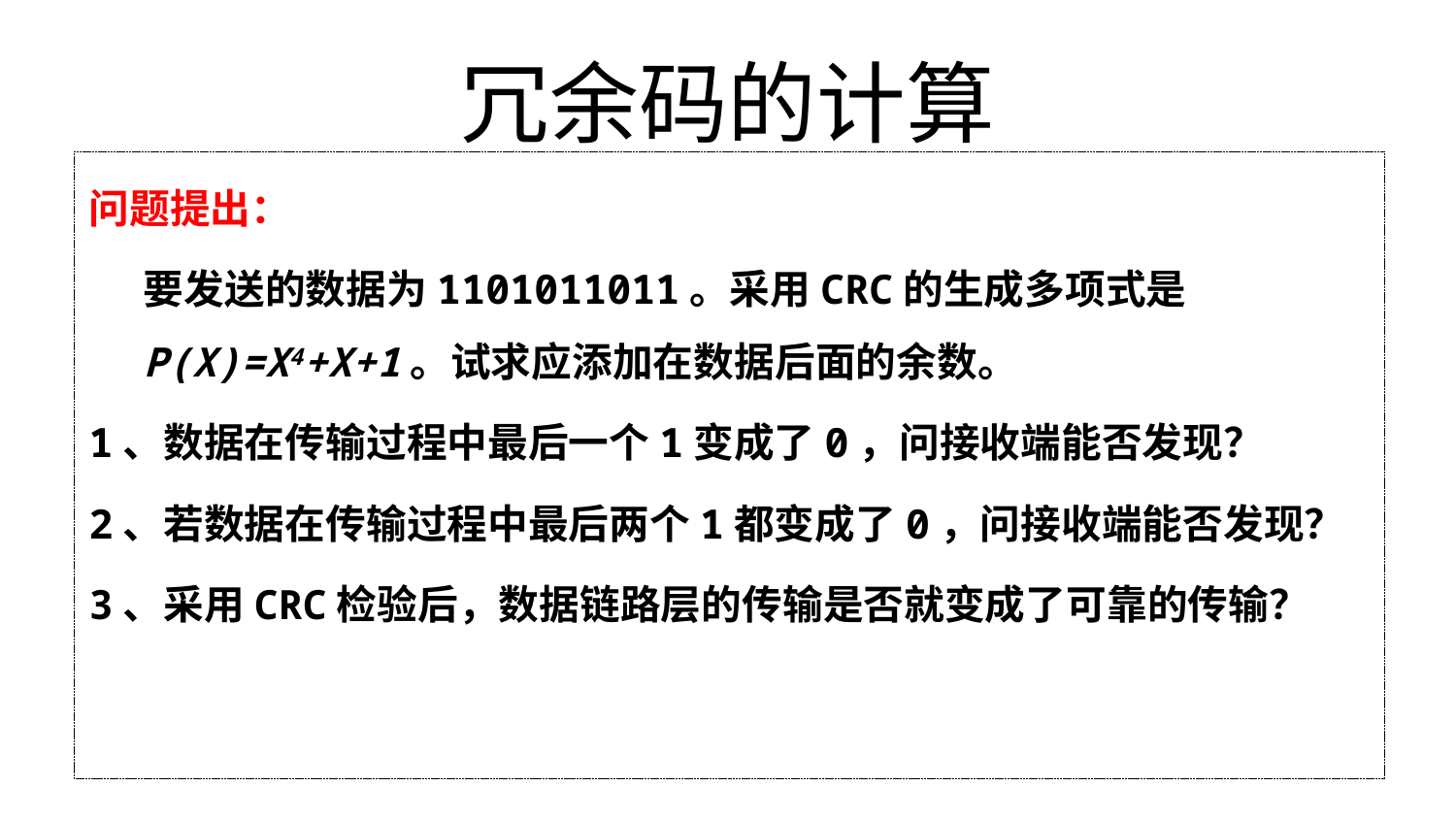

# 冗余码的计算
问题提出：
	要发送的数据为1101011011。采用CRC的生成多项式是P(X)=X4+X+1。试求应添加在数据后面的余数。
1、数据在传输过程中最后一个1变成了0，问接收端能否发现？
2、若数据在传输过程中最后两个1都变成了0，问接收端能否发现？
3、采用CRC检验后，数据链路层的传输是否就变成了可靠的传输？